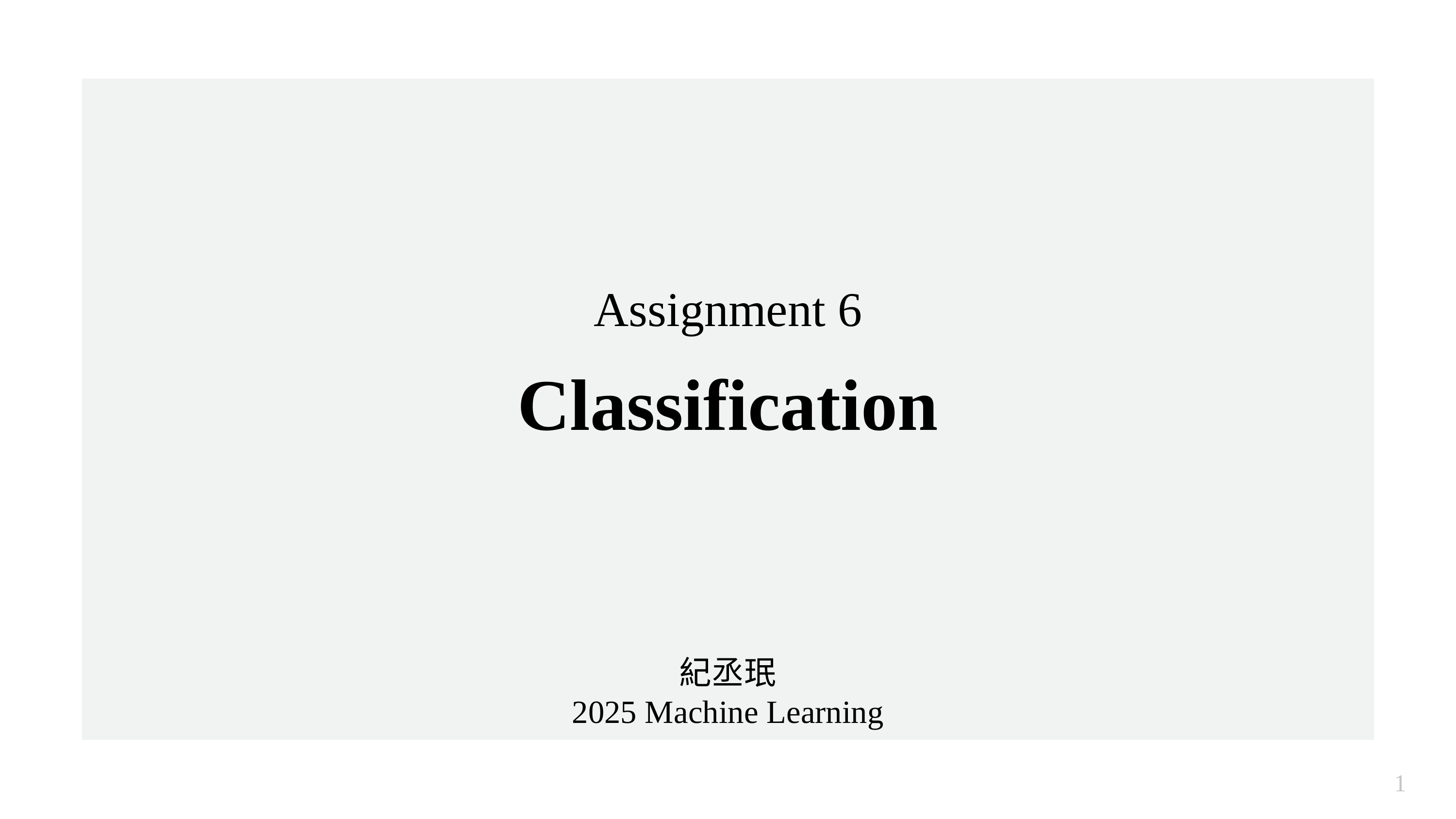

Assignment 6
Classification
紀丞珉
2025 Machine Learning
1